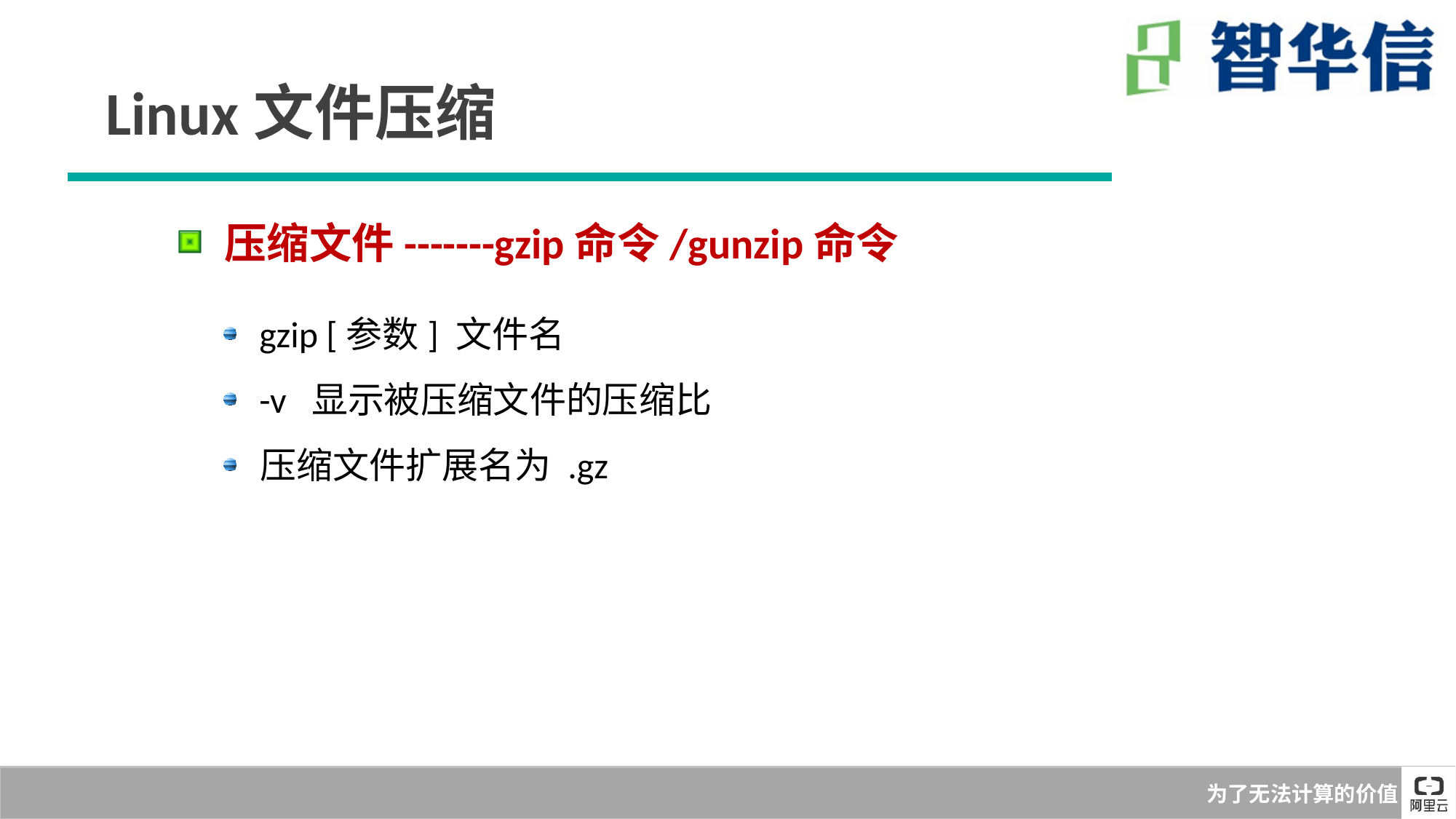

Linux文件压缩
 压缩文件-------gzip命令/gunzip命令
  gzip [参数] 文件名
  -v  显示被压缩文件的压缩比
 压缩文件扩展名为 .gz